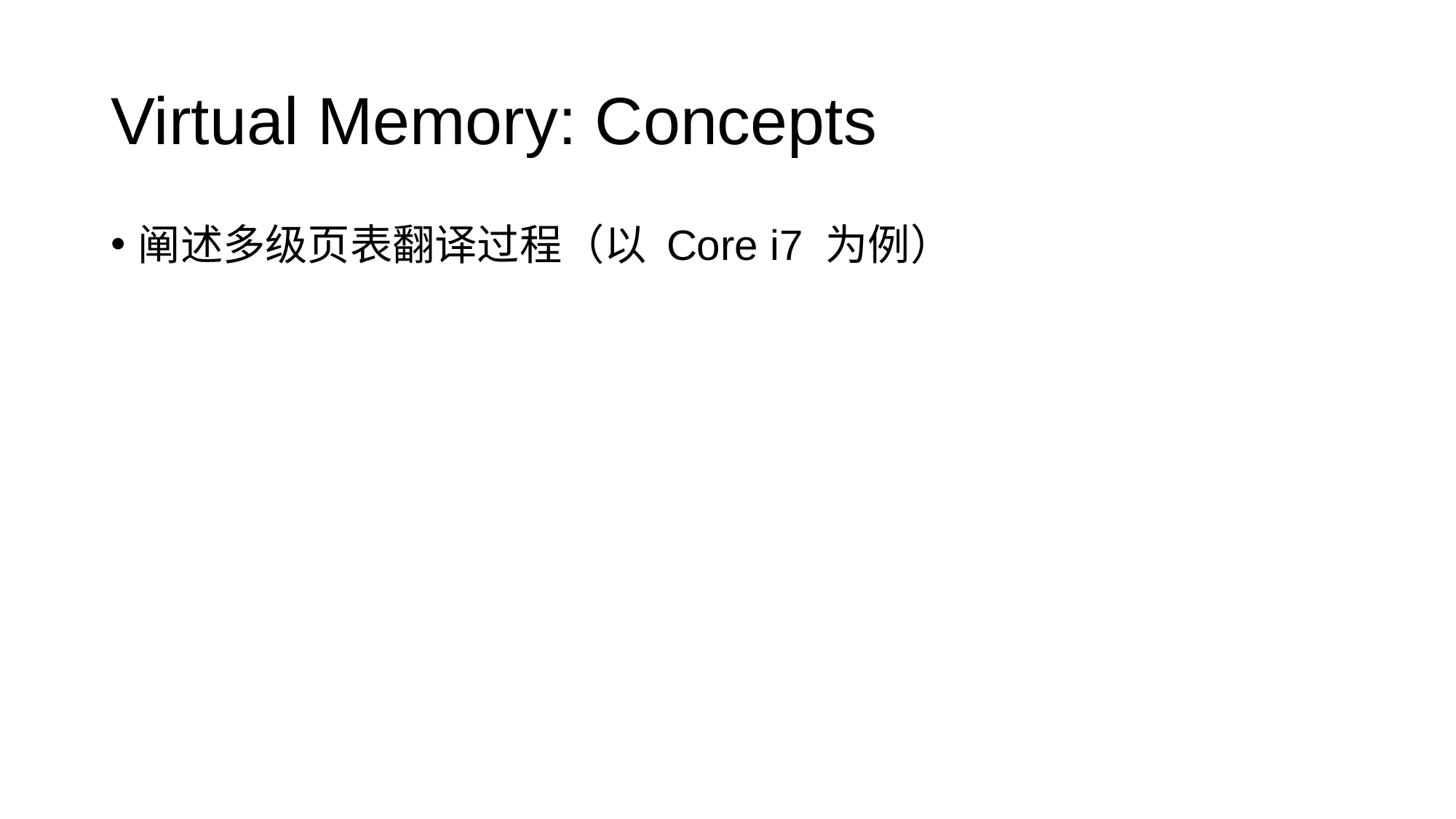

# Virtual Memory: Concepts
阐述多级页表翻译过程（以 Core i7 为例）